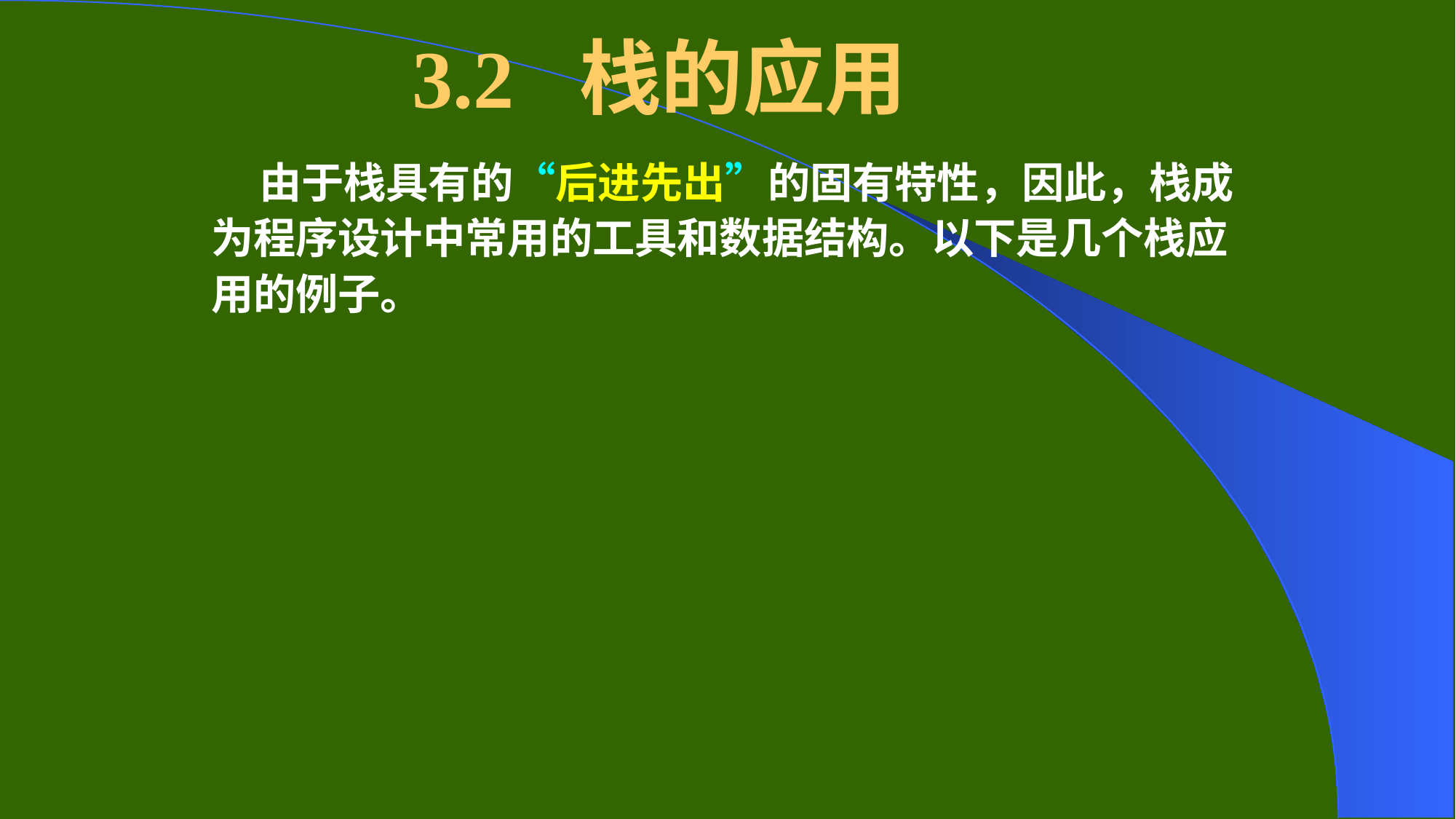

3.2  栈的应用
# 由于栈具有的“后进先出”的固有特性，因此，栈成为程序设计中常用的工具和数据结构。以下是几个栈应用的例子。